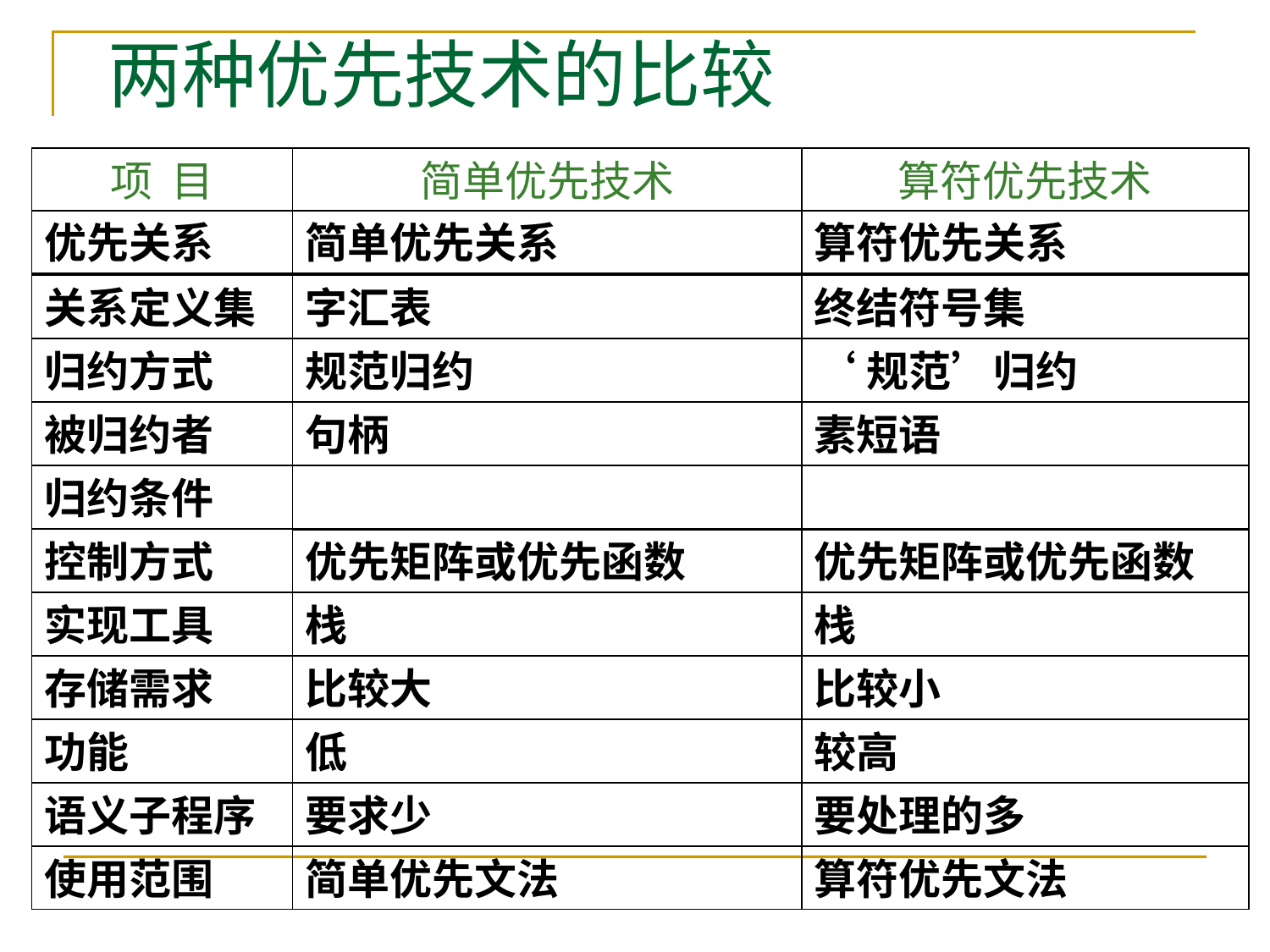

# 两种优先技术的比较
项  目
简单优先技术
算符优先技术
优先关系
简单优先关系
算符优先关系
关系定义集
字汇表
终结符号集
归约方式
规范归约
‘规范’归约
被归约者
句柄
素短语
归约条件

控制方式
优先矩阵或优先函数
优先矩阵或优先函数
实现工具
栈
栈
存储需求
比较大
比较小
功能
低
较高
语义子程序
要求少
要处理的多
使用范围
简单优先文法
算符优先文法
72